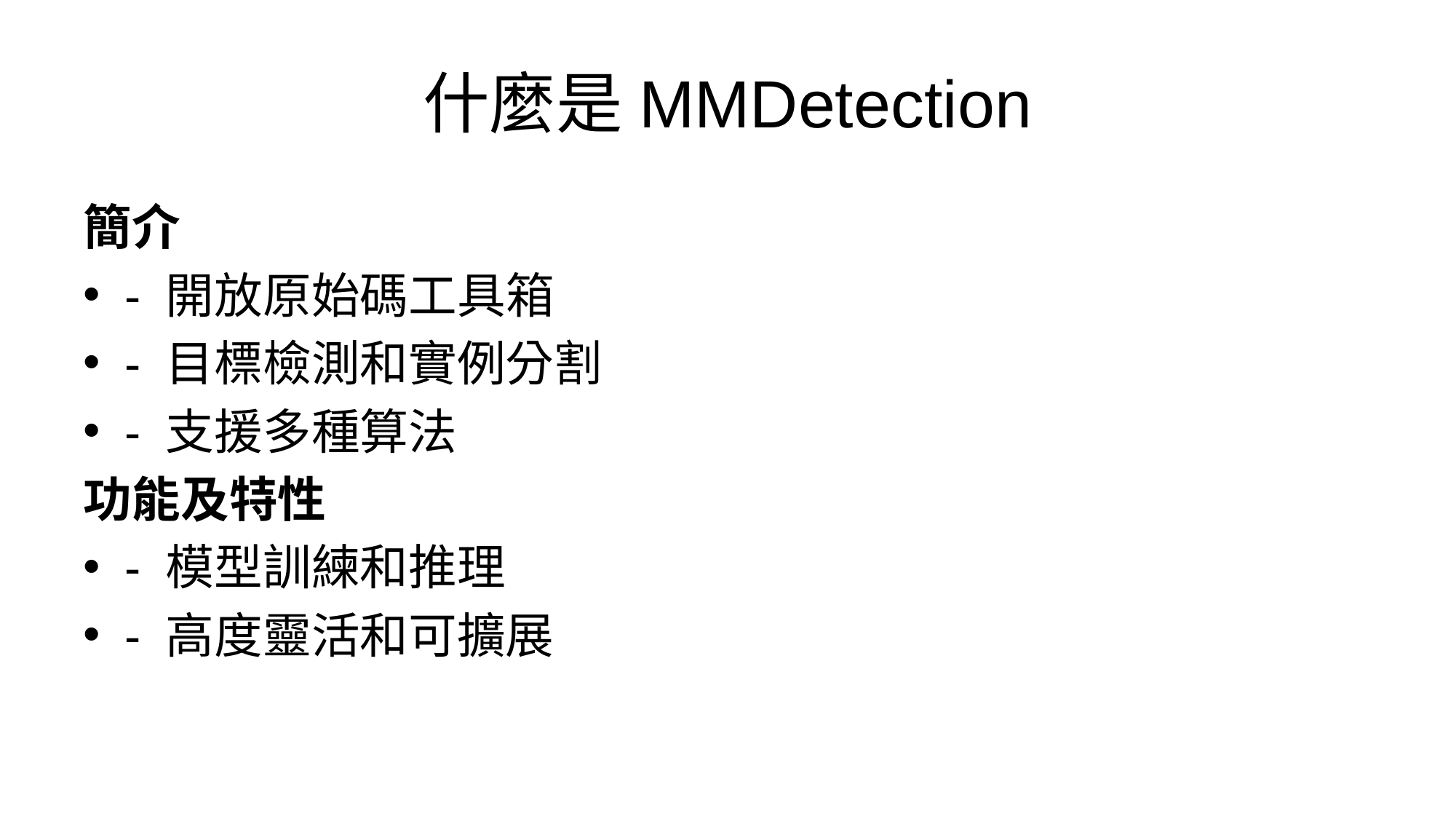

# 什麼是MMDetection
簡介
- 開放原始碼工具箱
- 目標檢測和實例分割
- 支援多種算法
功能及特性
- 模型訓練和推理
- 高度靈活和可擴展